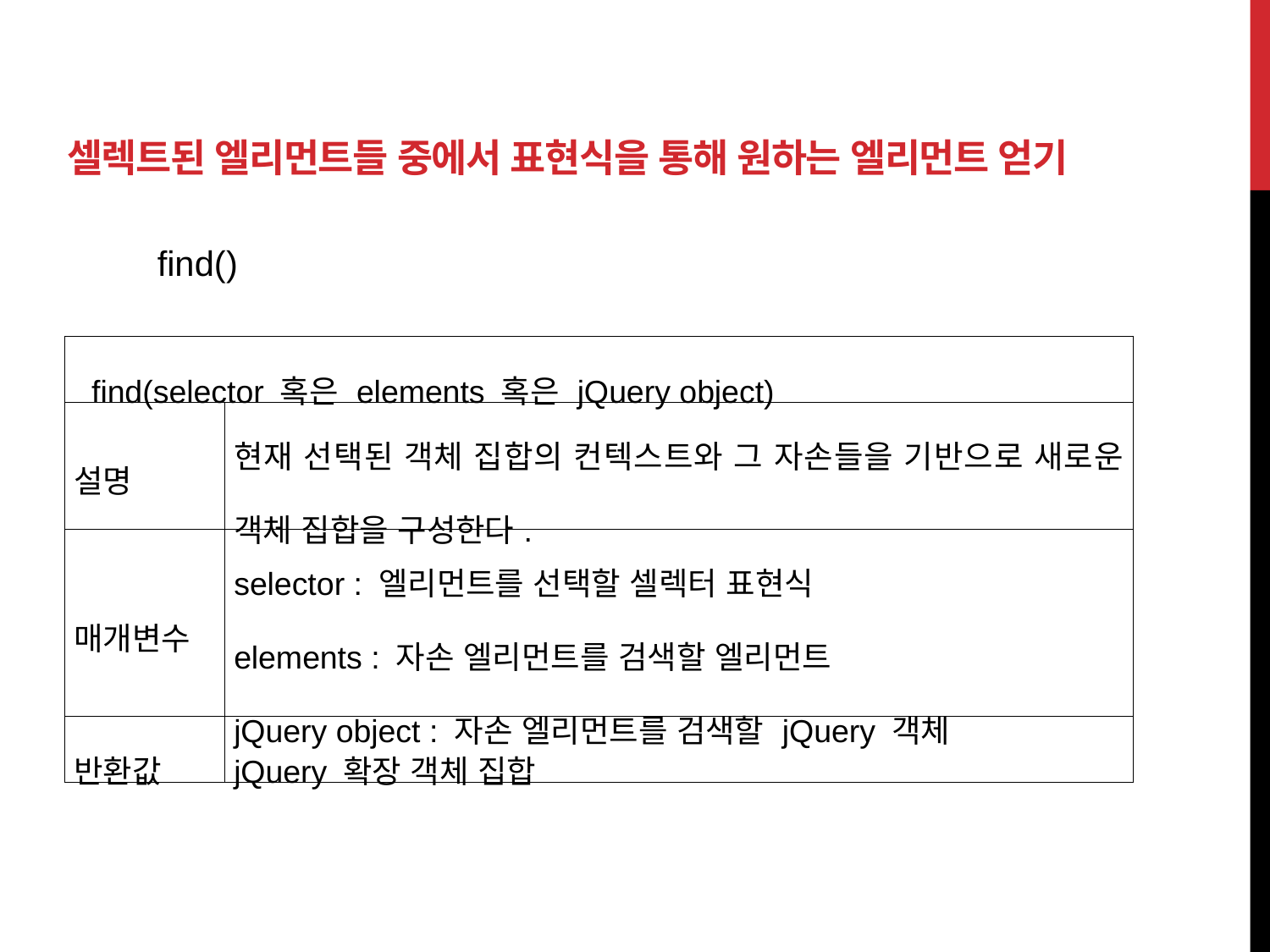

# 셀렉트된 엘리먼트들 중에서 표현식을 통해 원하는 엘리먼트 얻기
find()
| find(selector 혹은 elements 혹은 jQuery object) |  |
| --- | --- |
| 설명 | 현재 선택된 객체 집합의 컨텍스트와 그 자손들을 기반으로 새로운 객체 집합을 구성한다. |
| 매개변수 | selector : 엘리먼트를 선택할 셀렉터 표현식 elements : 자손 엘리먼트를 검색할 엘리먼트 jQuery object : 자손 엘리먼트를 검색할 jQuery 객체 |
| 반환값 | jQuery 확장 객체 집합 |